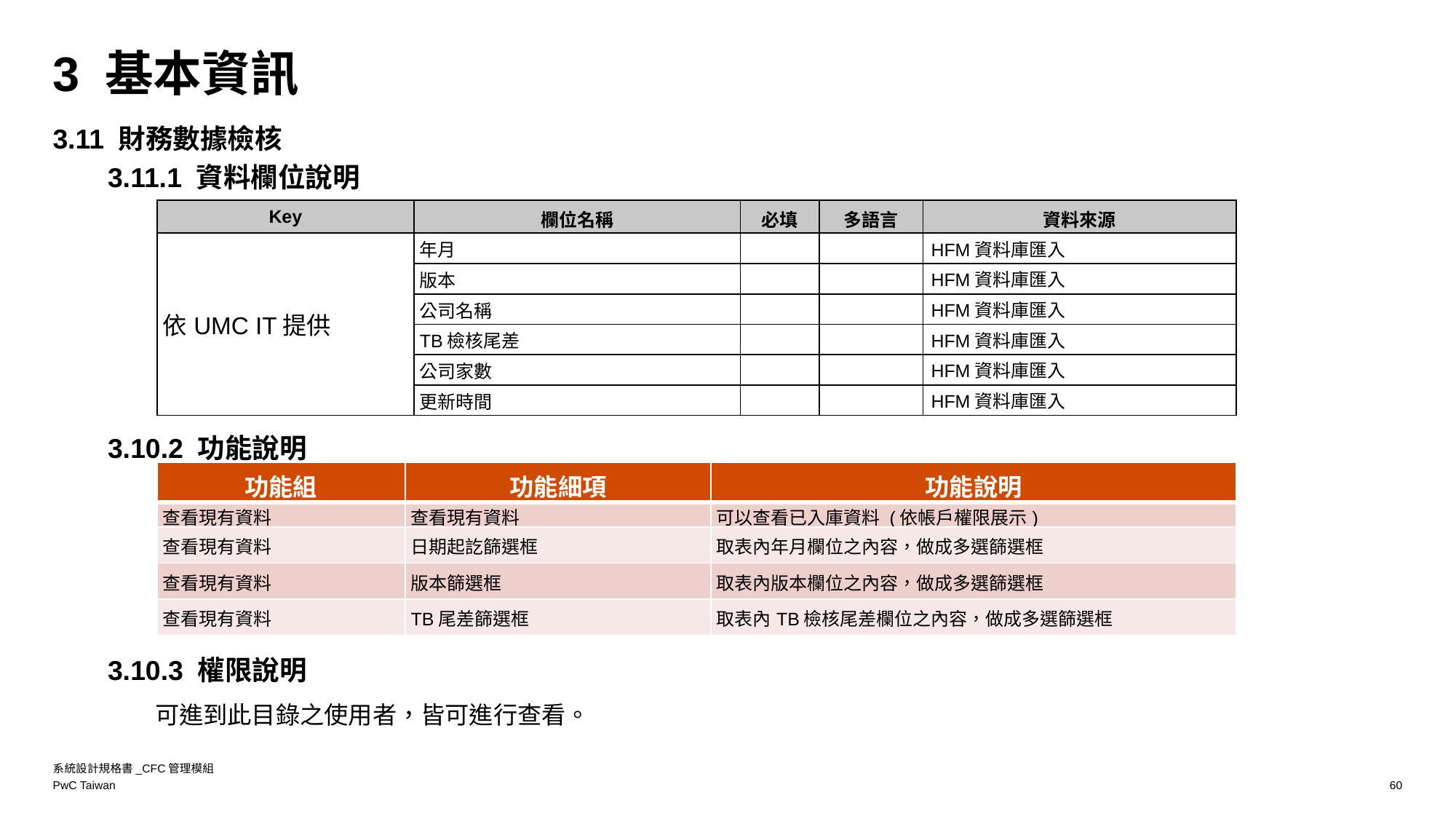

# 3 基本資訊
3.11 財務數據檢核
3.11.1 資料欄位說明
| Key | 欄位名稱 | 必填 | 多語言 | 資料來源 |
| --- | --- | --- | --- | --- |
| 依UMC IT提供 | 年月 |  |  | HFM資料庫匯入 |
|  | 版本 |  |  | HFM資料庫匯入 |
|  | 公司名稱 |  |  | HFM資料庫匯入 |
|  | TB檢核尾差 |  |  | HFM資料庫匯入 |
|  | 公司家數 |  |  | HFM資料庫匯入 |
|  | 更新時間 |  |  | HFM資料庫匯入 |
3.10.2 功能說明
| 功能組 | 功能細項 | 功能說明 |
| --- | --- | --- |
| 查看現有資料 | 查看現有資料 | 可以查看已入庫資料 (依帳戶權限展示) |
| 查看現有資料 | 日期起訖篩選框 | 取表內年月欄位之內容，做成多選篩選框 |
| 查看現有資料 | 版本篩選框 | 取表內版本欄位之內容，做成多選篩選框 |
| 查看現有資料 | TB尾差篩選框 | 取表內TB檢核尾差欄位之內容，做成多選篩選框 |
3.10.3 權限說明
可進到此目錄之使用者，皆可進行查看。
系統設計規格書_CFC管理模組
60